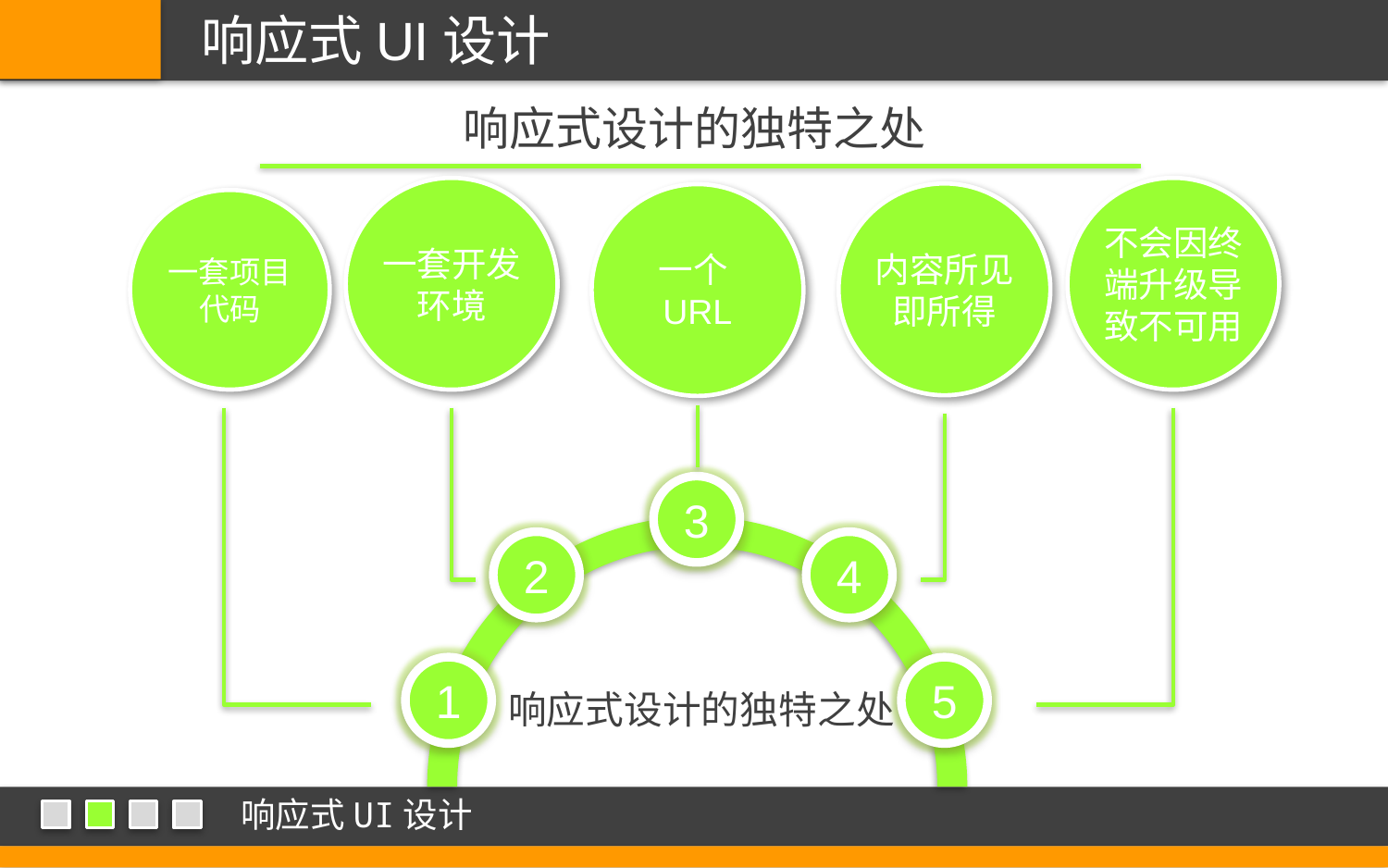

响应式UI设计
响应式设计的独特之处
一套开发环境
不会因终端升级导致不可用
内容所见即所得
一个URL
一套项目代码
3

2
4
响应式设计的独特之处
1
5
响应式UI设计